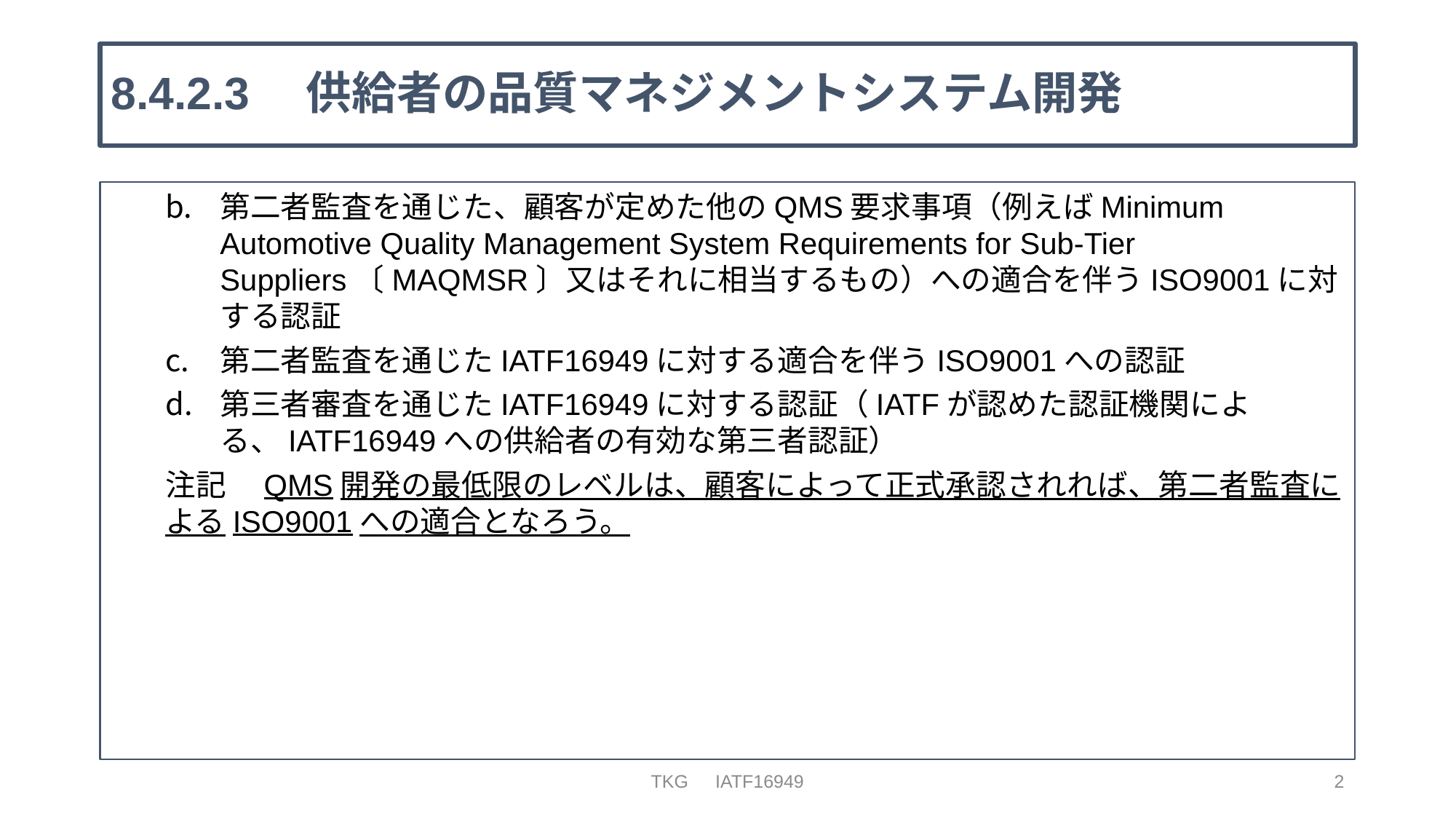

# 8.4.2.3　供給者の品質マネジメントシステム開発
第二者監査を通じた、顧客が定めた他のQMS要求事項（例えばMinimum Automotive Quality Management System Requirements for Sub-Tier Suppliers〔MAQMSR〕又はそれに相当するもの）への適合を伴うISO9001に対する認証
第二者監査を通じたIATF16949に対する適合を伴うISO9001への認証
第三者審査を通じたIATF16949に対する認証（IATFが認めた認証機関による、IATF16949への供給者の有効な第三者認証）
注記　QMS開発の最低限のレベルは、顧客によって正式承認されれば、第二者監査によるISO9001への適合となろう。
TKG　IATF16949
2